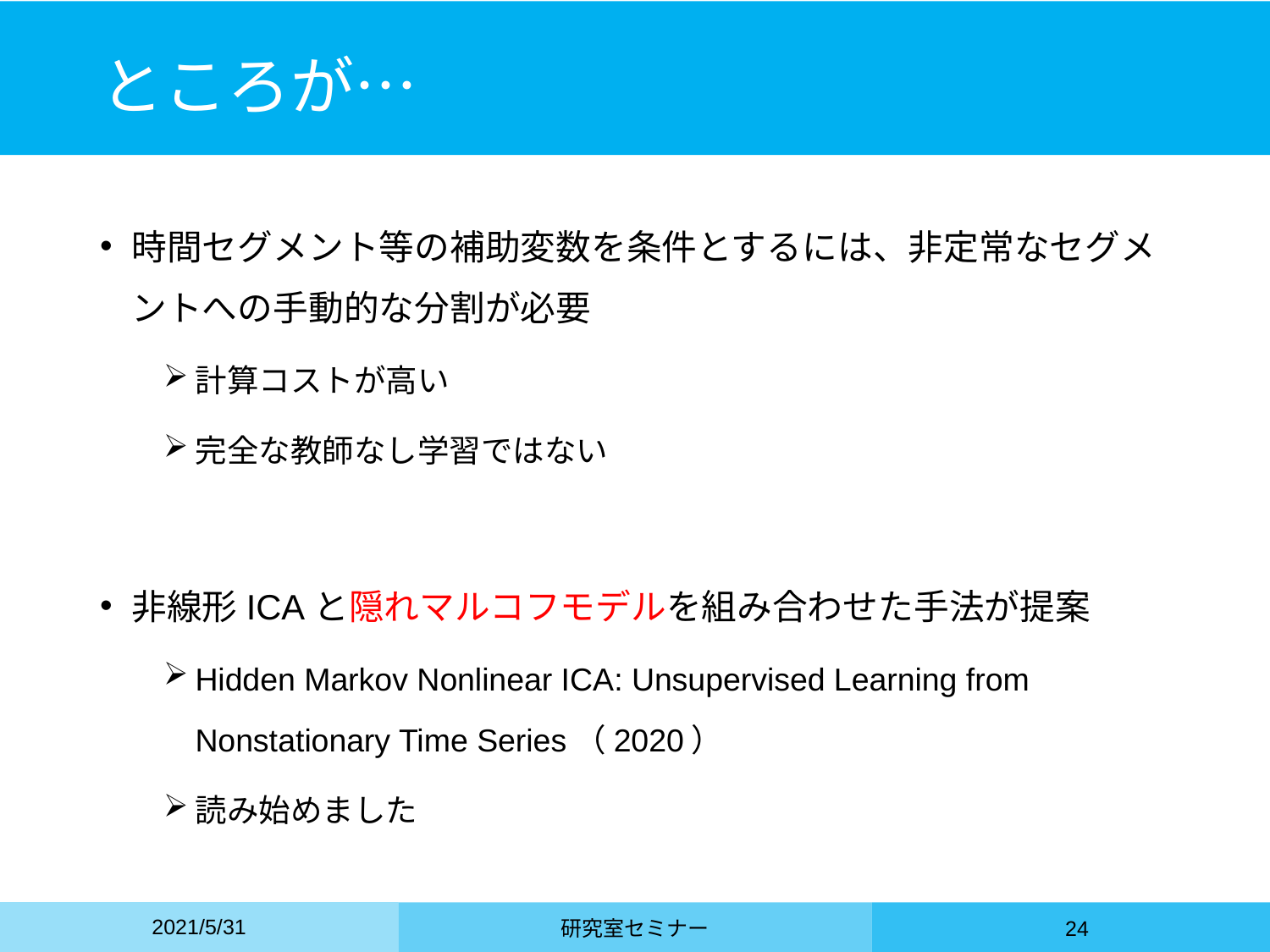

# ところが…
時間セグメント等の補助変数を条件とするには、非定常なセグメントへの手動的な分割が必要
計算コストが高い
完全な教師なし学習ではない

非線形ICAと隠れマルコフモデルを組み合わせた手法が提案
Hidden Markov Nonlinear ICA: Unsupervised Learning from Nonstationary Time Series（2020）
読み始めました
2021/5/31
研究室セミナー
24